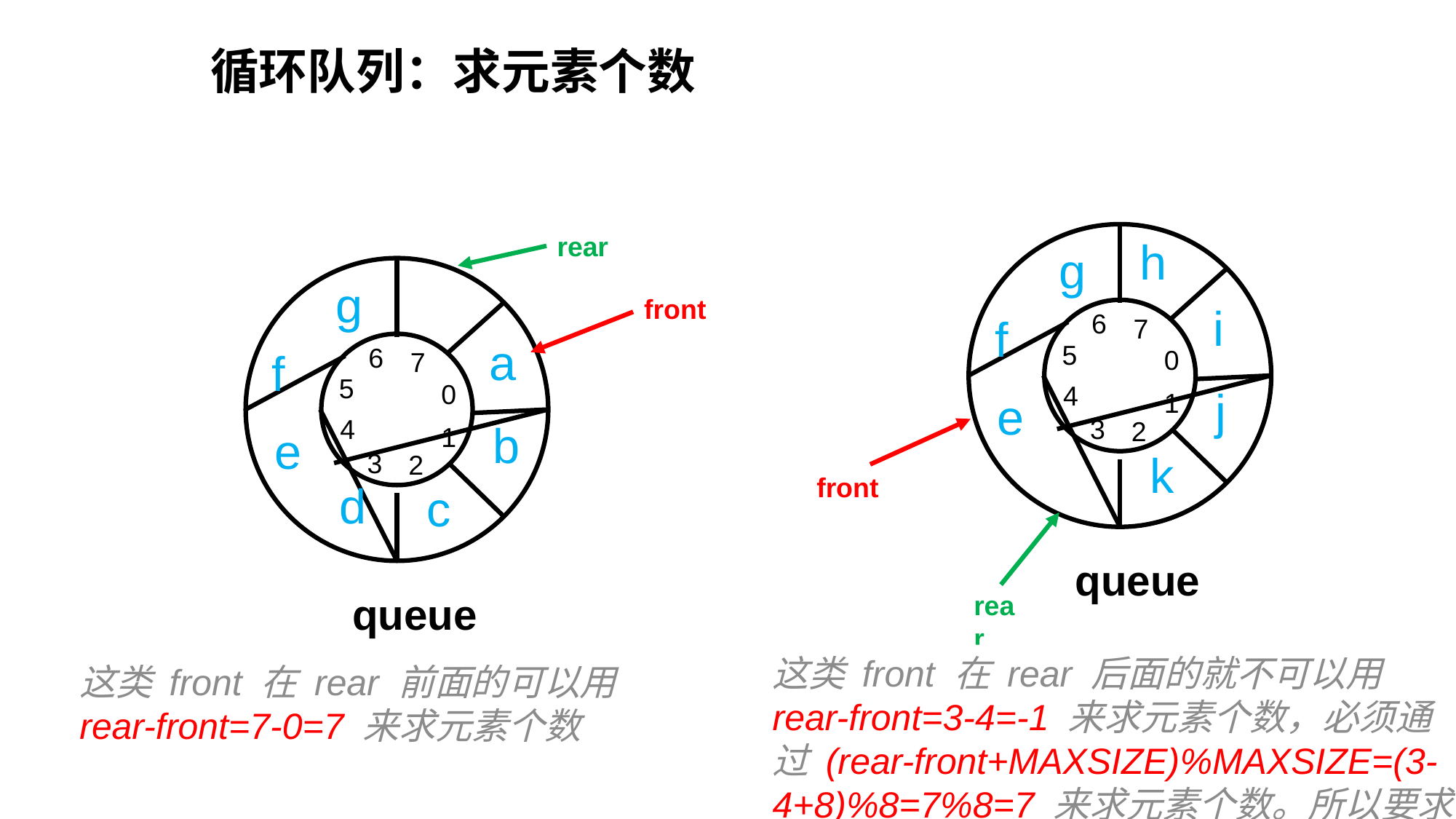

循环队列：求元素个数
rear

h
g

g
front
i
6
f
7
a
5
6
f
0
7
5
0
4
j
1
e
3
4
2
b
1
e
k
3
2
front
d
c
queue
queue
rear
这类 front 在 rear 后面的就不可以用 rear-front=3-4=-1 来求元素个数，必须通过 (rear-front+MAXSIZE)%MAXSIZE=(3-4+8)%8=7%8=7 来求元素个数。所以要求循环队列的元素个数，就要采用这公式
这类 front 在 rear 前面的可以用 rear-front=7-0=7 来求元素个数